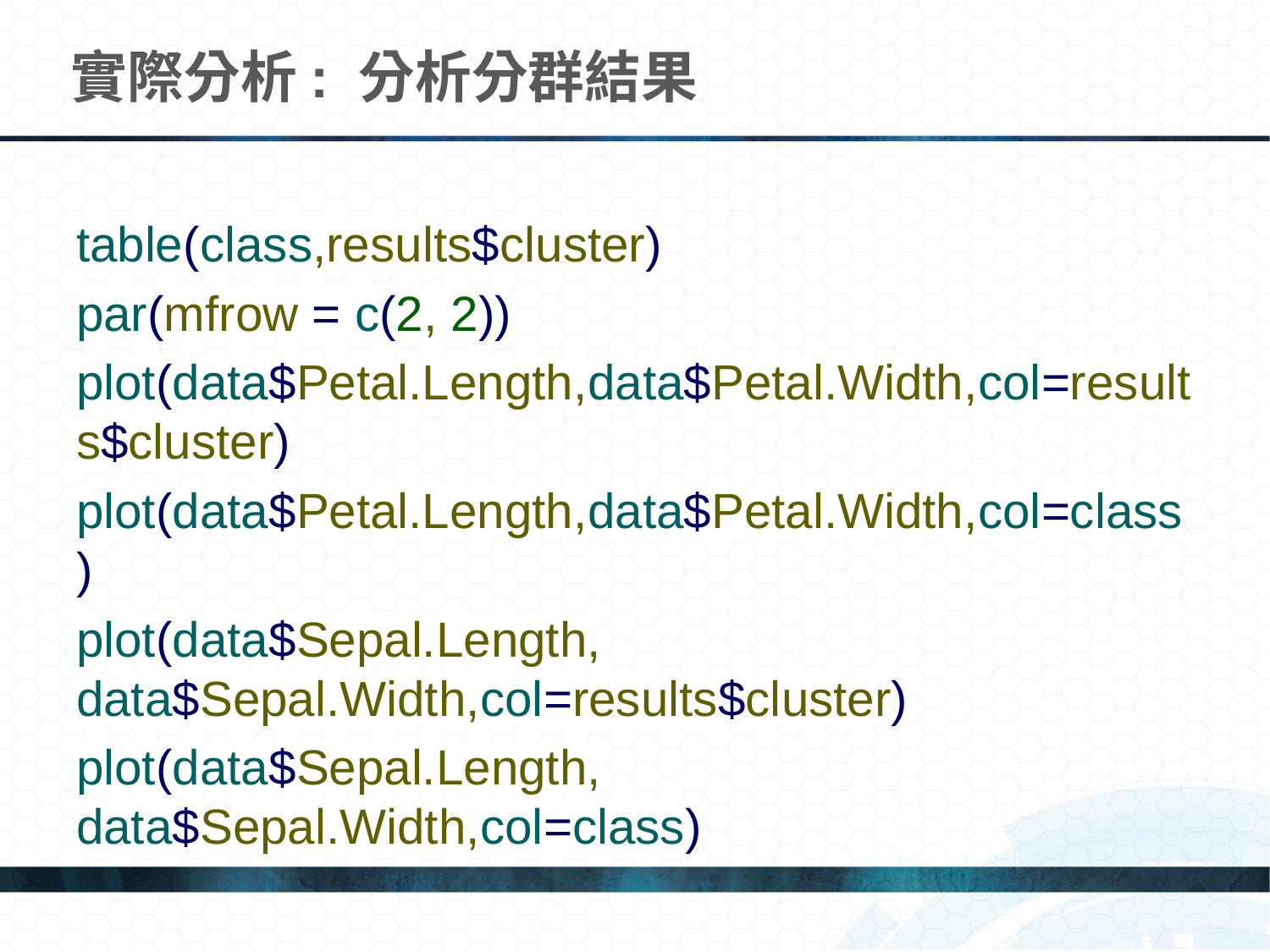

# 實際分析: 分析分群結果
table(class,results$cluster)
par(mfrow = c(2, 2))
plot(data$Petal.Length,data$Petal.Width,col=results$cluster)
plot(data$Petal.Length,data$Petal.Width,col=class)
plot(data$Sepal.Length, data$Sepal.Width,col=results$cluster)
plot(data$Sepal.Length, data$Sepal.Width,col=class)